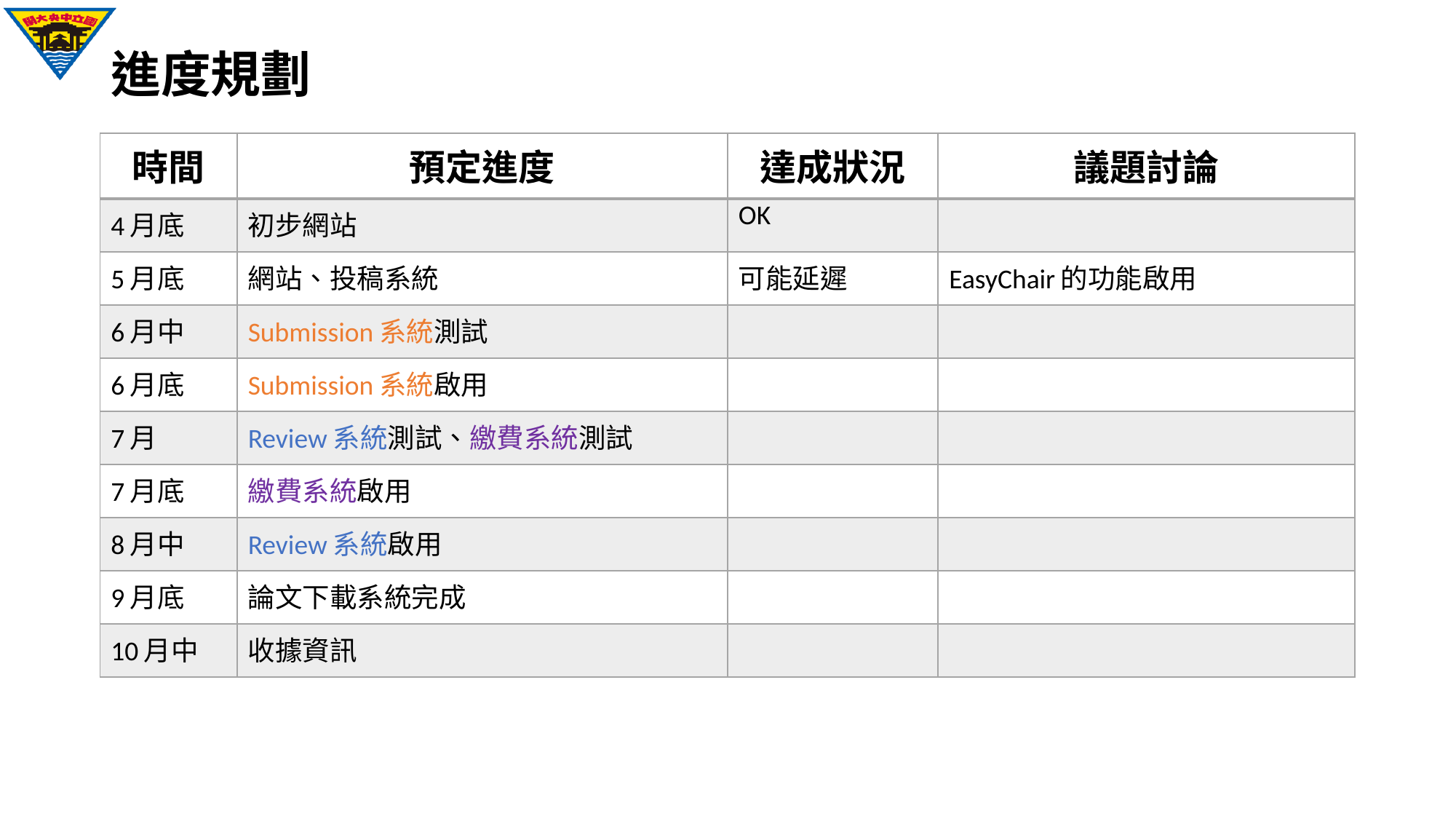

# 進度規劃
| 時間 | 預定進度 | 達成狀況 | 議題討論 |
| --- | --- | --- | --- |
| 4月底 | 初步網站 | OK |  |
| 5月底 | 網站、投稿系統 | 可能延遲 | EasyChair的功能啟用 |
| 6月中 | Submission系統測試 |  |  |
| 6月底 | Submission系統啟用 |  |  |
| 7月 | Review系統測試、繳費系統測試 |  |  |
| 7月底 | 繳費系統啟用 |  |  |
| 8月中 | Review系統啟用 |  |  |
| 9月底 | 論文下載系統完成 |  |  |
| 10月中 | 收據資訊 |  |  |